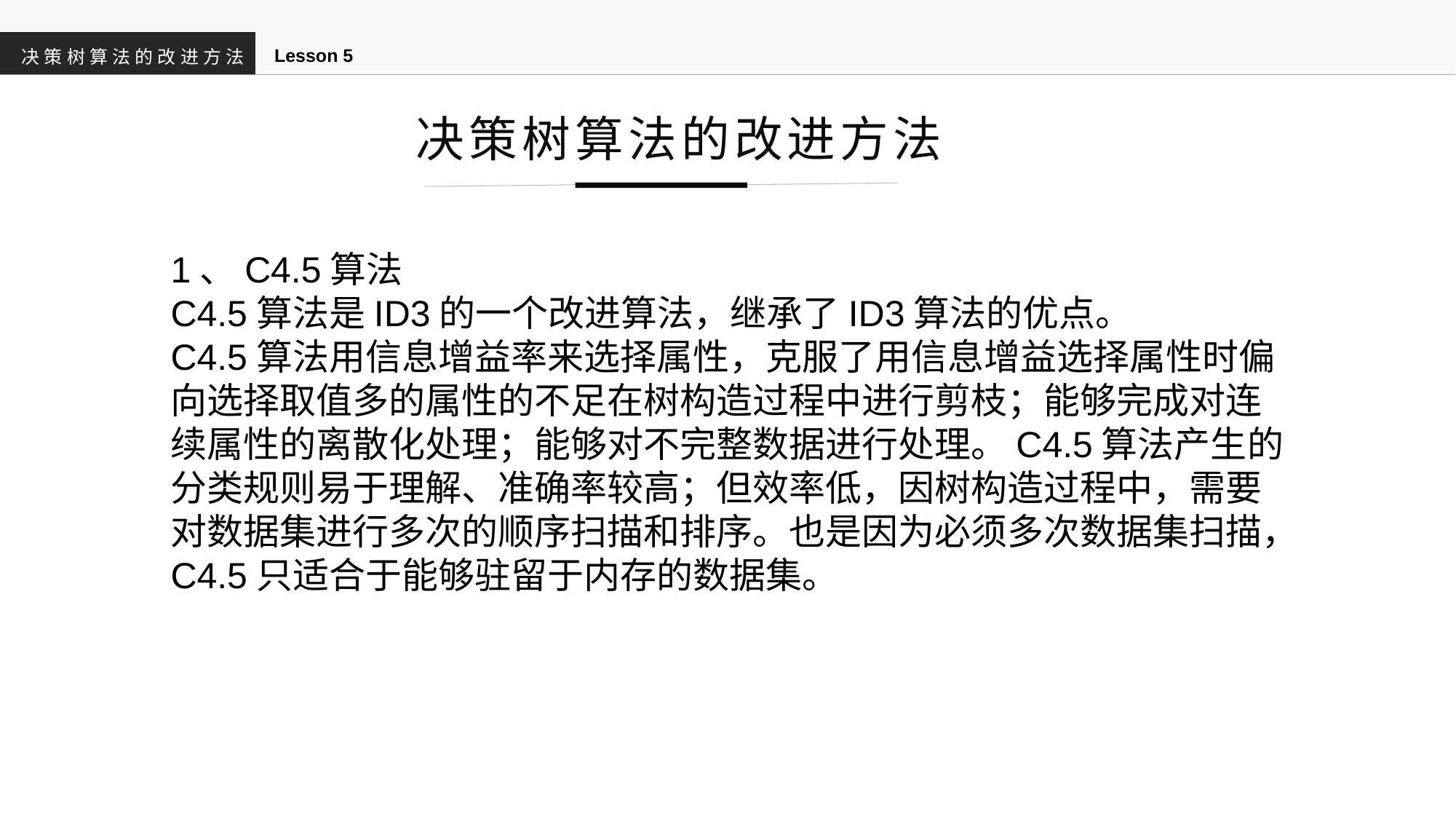

Lesson 5
决策树算法的改进方法
决策树算法的改进方法

1、C4.5算法
C4.5算法是ID3的一个改进算法，继承了ID3算法的优点。
C4.5算法用信息增益率来选择属性，克服了用信息增益选择属性时偏向选择取值多的属性的不足在树构造过程中进行剪枝；能够完成对连续属性的离散化处理；能够对不完整数据进行处理。C4.5算法产生的分类规则易于理解、准确率较高；但效率低，因树构造过程中，需要对数据集进行多次的顺序扫描和排序。也是因为必须多次数据集扫描，C4.5只适合于能够驻留于内存的数据集。